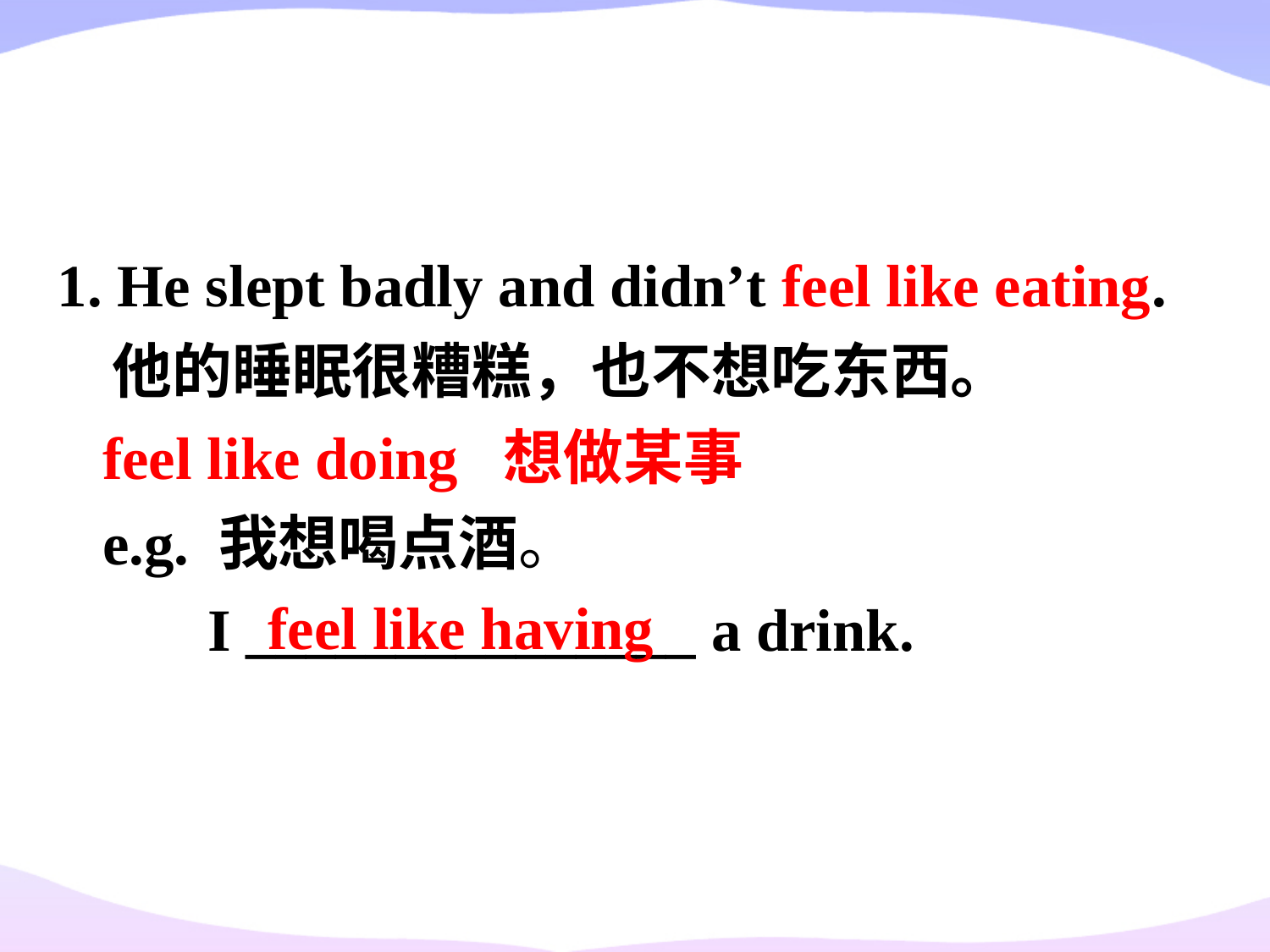

1. He slept badly and didn’t feel like eating.
   他的睡眠很糟糕，也不想吃东西。
   feel like doing  想做某事
   e.g. 我想喝点酒。
          I _______________ a drink.
feel like having